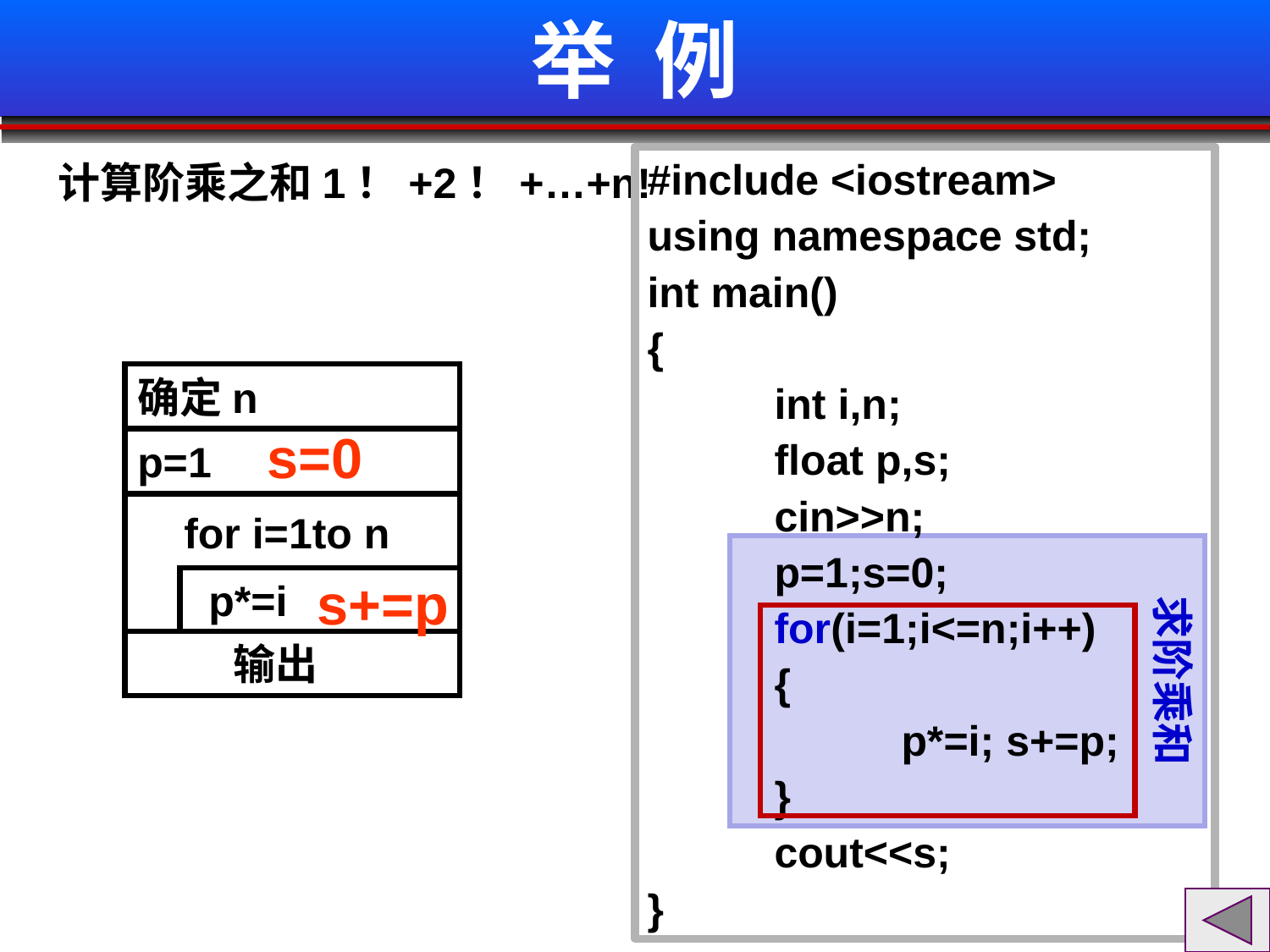

# 举  例

#include <iostream>
using namespace std;
int main()
{
	int i,n;
	float p,s;
	cin>>n;
	p=1;s=0;
	for(i=1;i<=n;i++)
	{
		p*=i; s+=p;
	}
	cout<<s;
}
计算阶乘之和1！+2！+…+n!
确定n
s=0
p=1

for i=1to n
求阶乘和
s+=p

p*=i

         输出